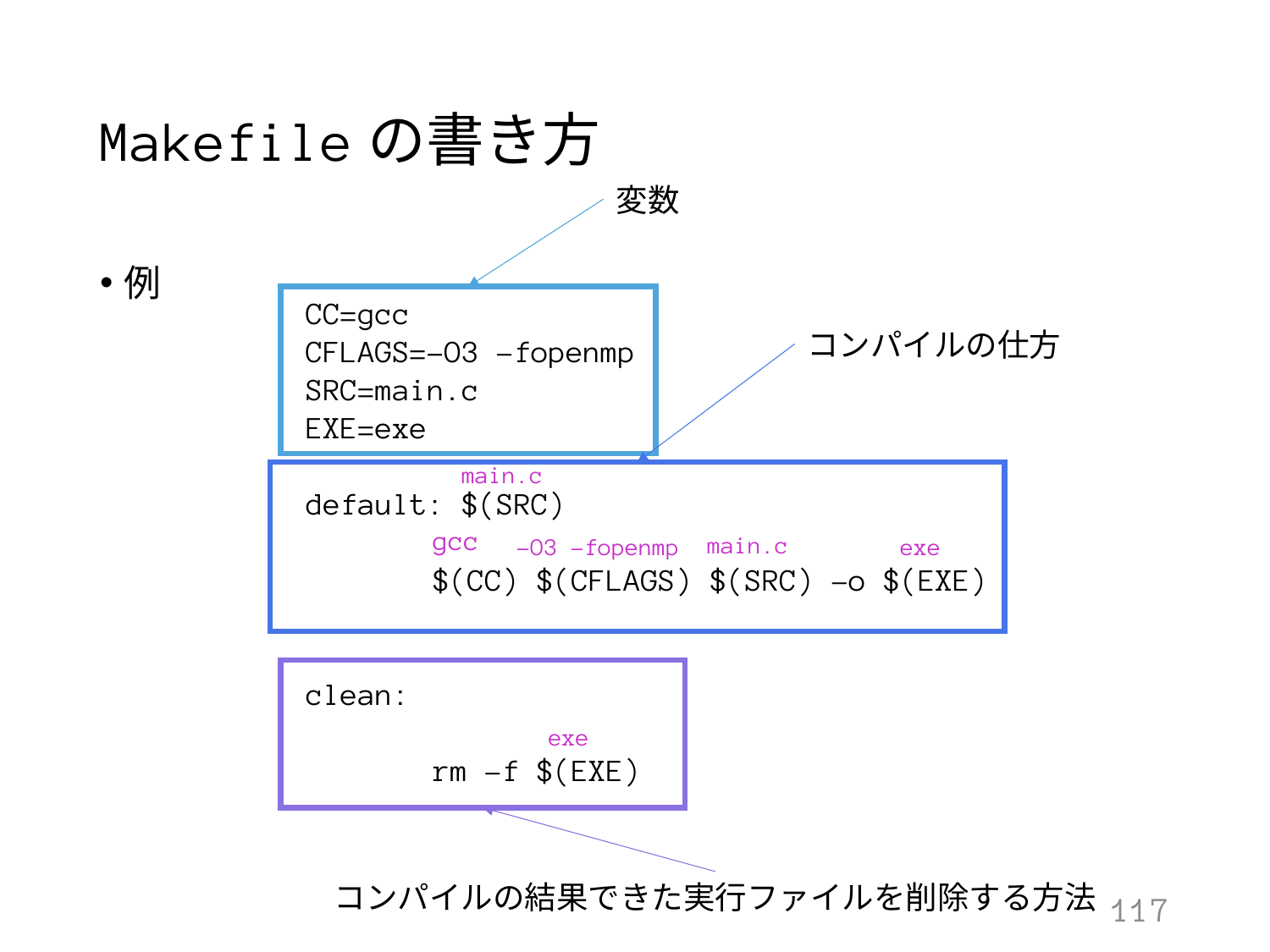

# Makefileの書き方
変数
例
CC=gcc
CFLAGS=-O3 –fopenmp
SRC=main.c
EXE=exe

default: $(SRC)
	$(CC) $(CFLAGS) $(SRC) –o $(EXE)

clean:

	rm –f $(EXE)

コンパイルの仕方
main.c

gcc
main.c
exe
-O3 -fopenmp

exe
コンパイルの結果できた実行ファイルを削除する方法
117